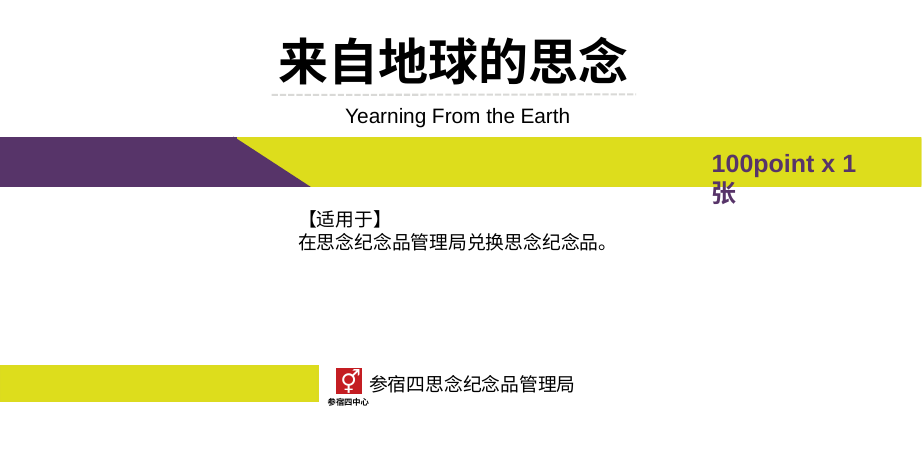

来自地球的思念
Yearning From the Earth

100point x 1张
【适用于】
在思念纪念品管理局兑换思念纪念品。
⚥
参宿四思念纪念品管理局

参宿四中心